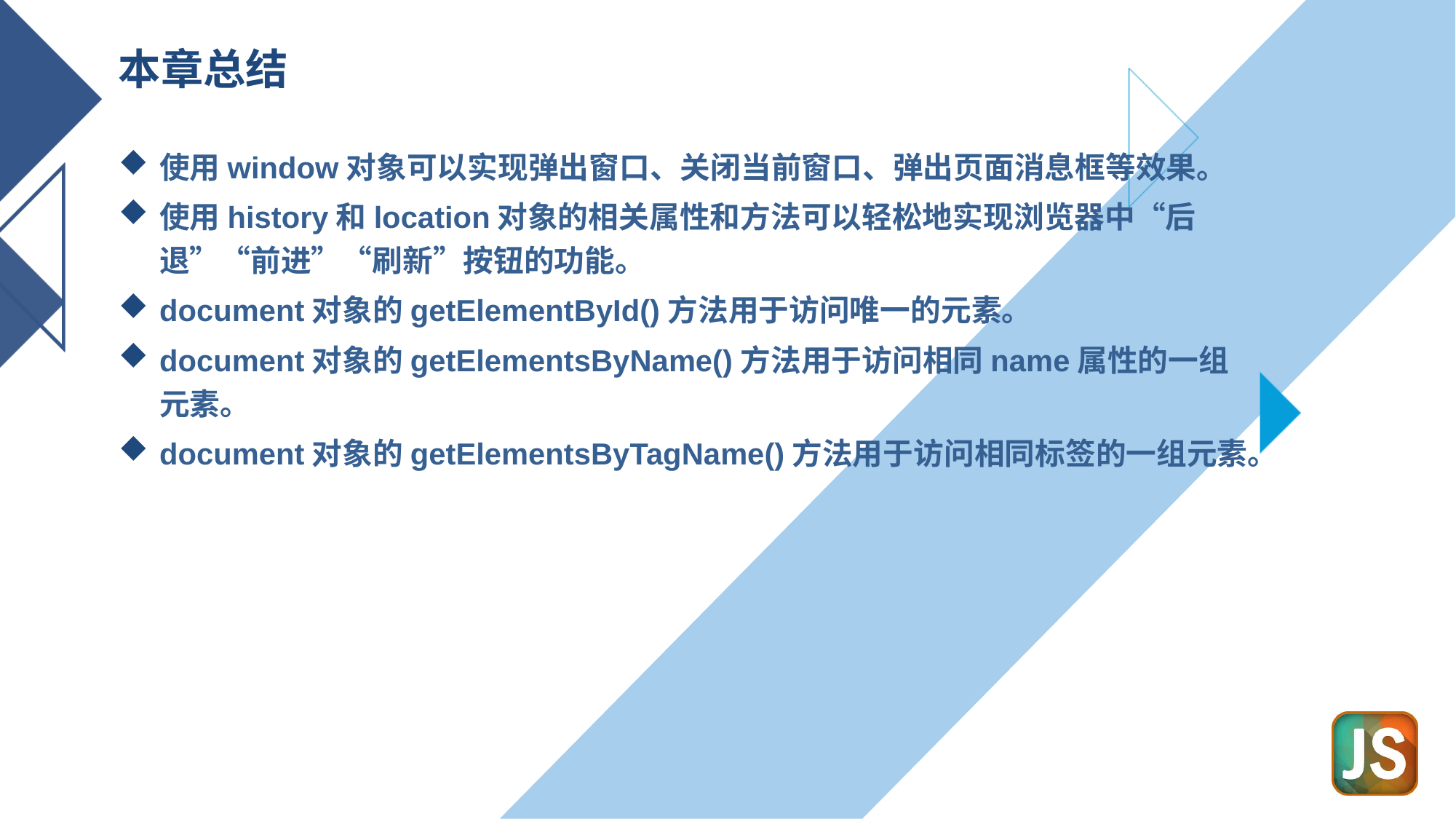

# 本章总结
使用window对象可以实现弹出窗口、关闭当前窗口、弹出页面消息框等效果。
使用history和location对象的相关属性和方法可以轻松地实现浏览器中“后退”“前进”“刷新”按钮的功能。
document对象的getElementById()方法用于访问唯一的元素。
document对象的getElementsByName()方法用于访问相同name属性的一组元素。
document对象的getElementsByTagName()方法用于访问相同标签的一组元素。